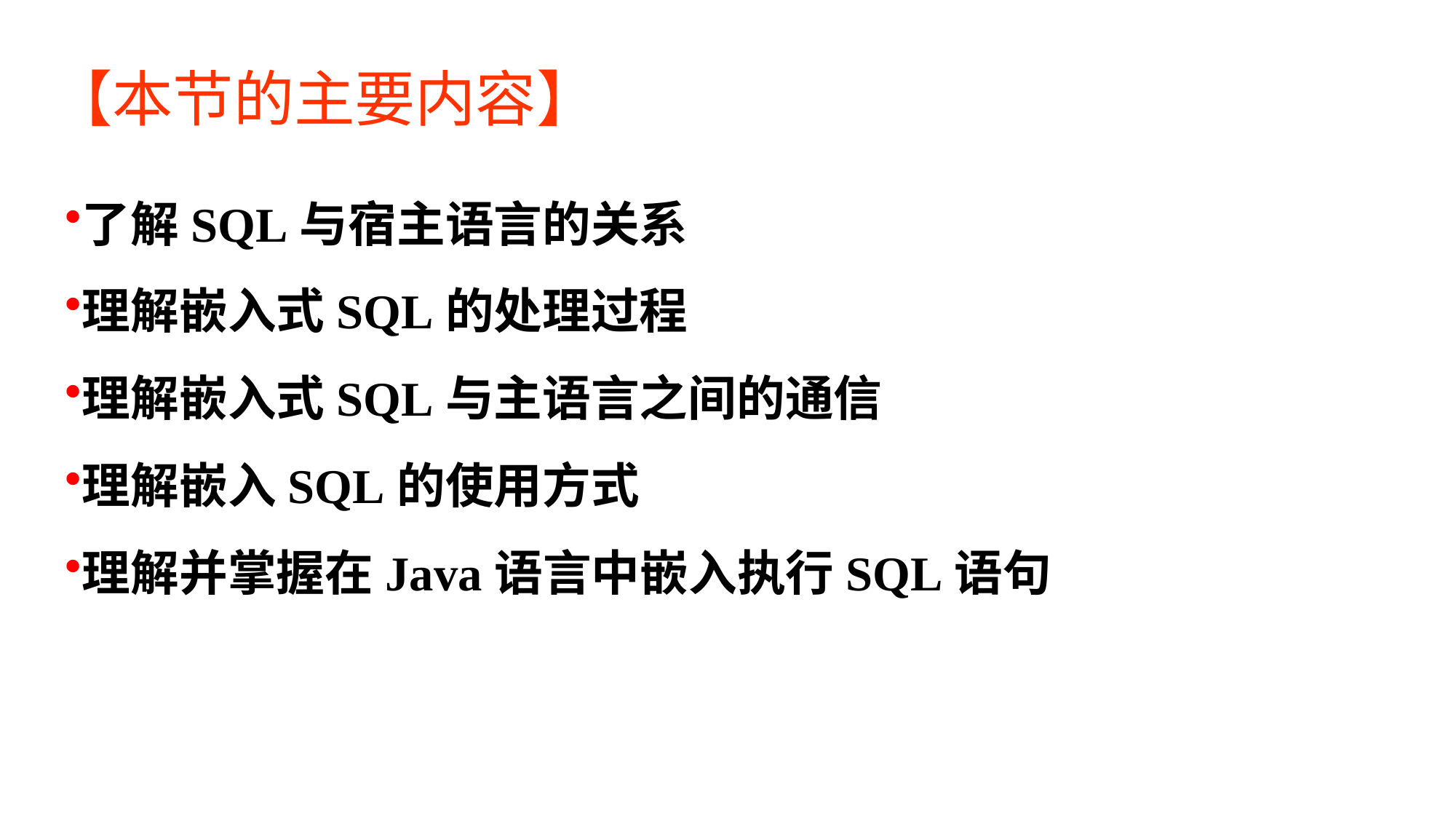

【本节的主要内容】
了解SQL与宿主语言的关系
理解嵌入式SQL的处理过程
理解嵌入式SQL与主语言之间的通信
理解嵌入SQL的使用方式
理解并掌握在Java语言中嵌入执行SQL语句